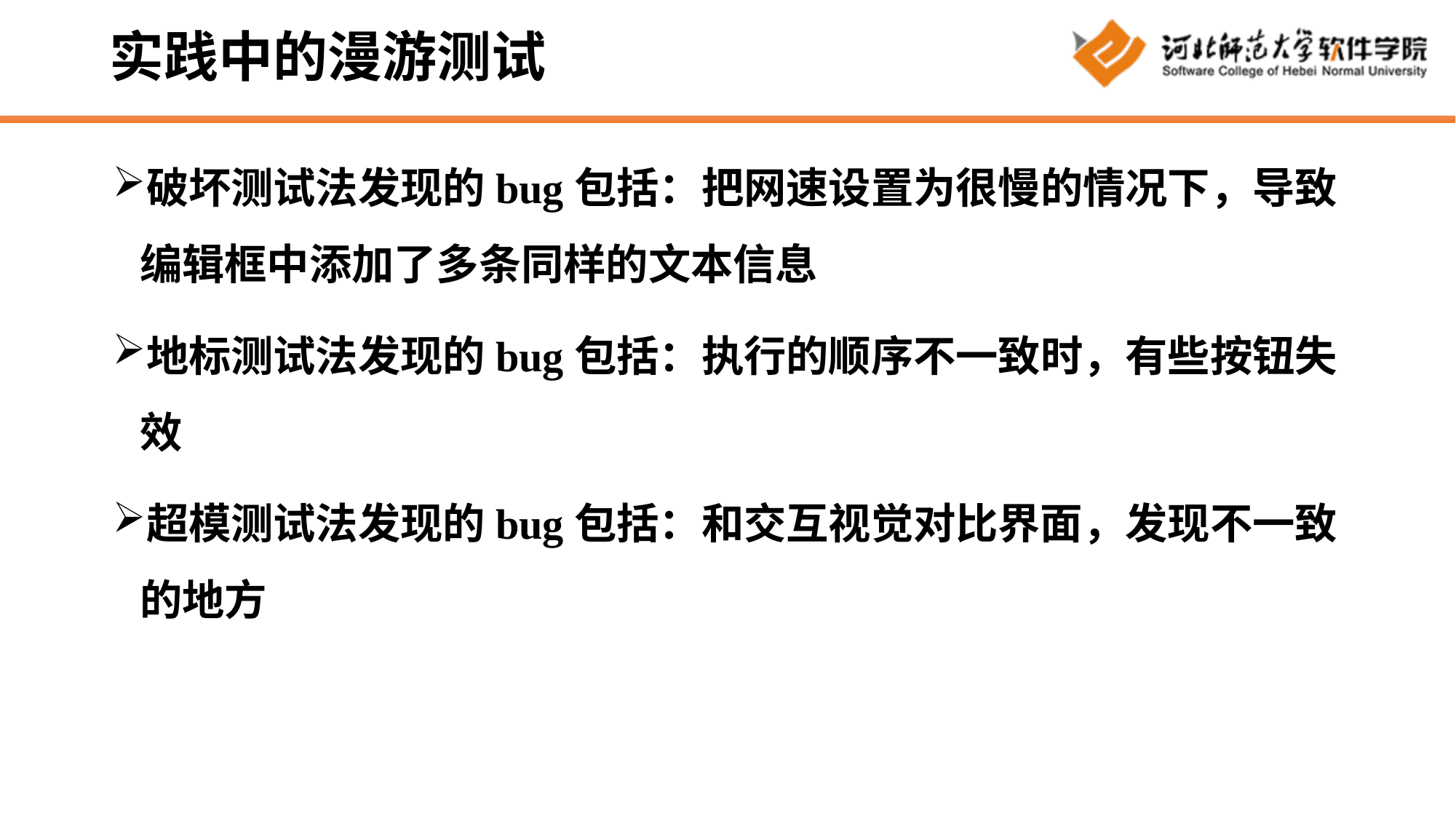

# 实践中的漫游测试
破坏测试法发现的bug包括：把网速设置为很慢的情况下，导致编辑框中添加了多条同样的文本信息
地标测试法发现的bug包括：执行的顺序不一致时，有些按钮失效
超模测试法发现的bug包括：和交互视觉对比界面，发现不一致的地方